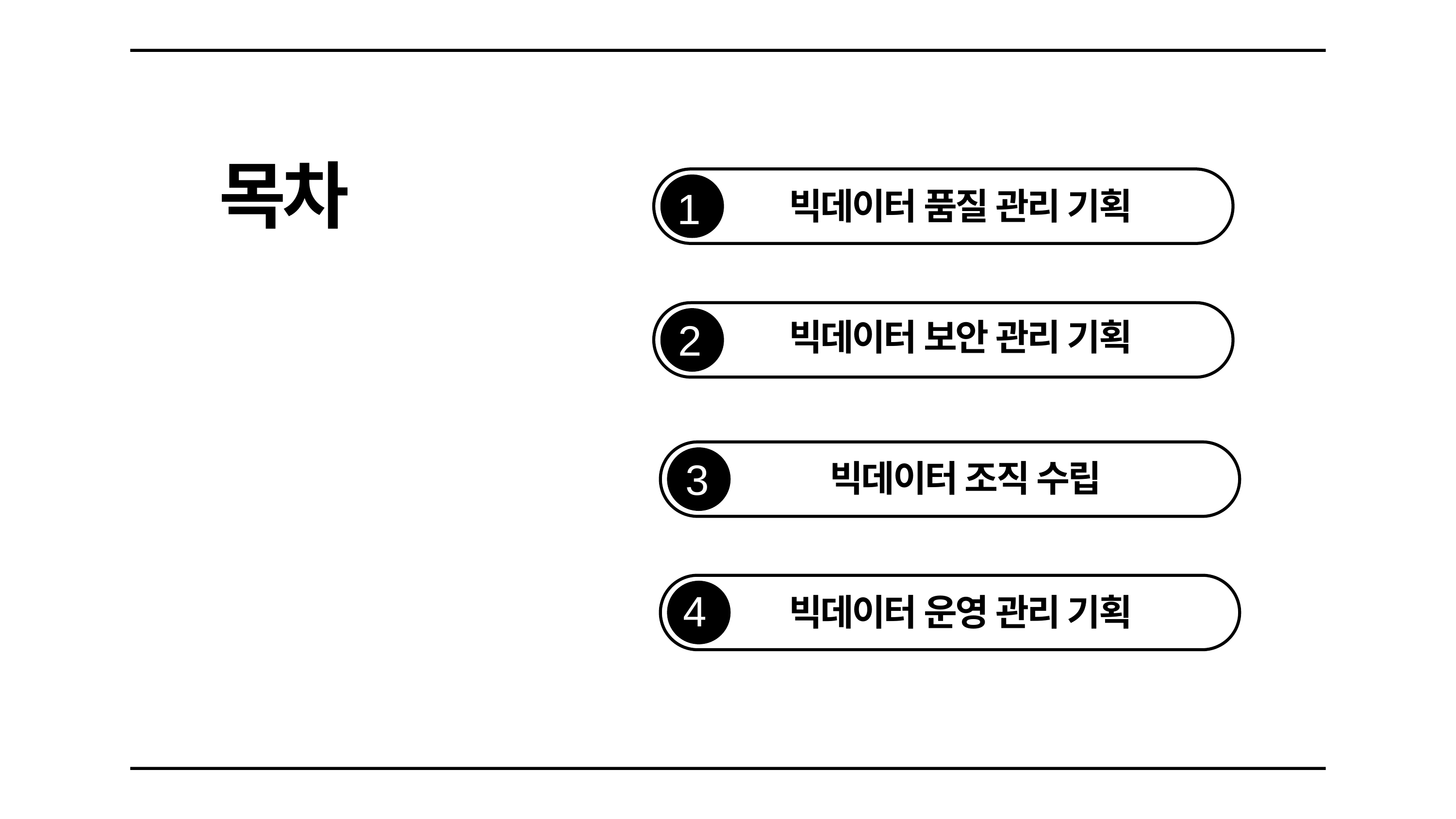

목차

1
빅데이터 품질 관리 기획

2
빅데이터 보안 관리 기획

3
빅데이터 조직 수립

4
빅데이터 운영 관리 기획